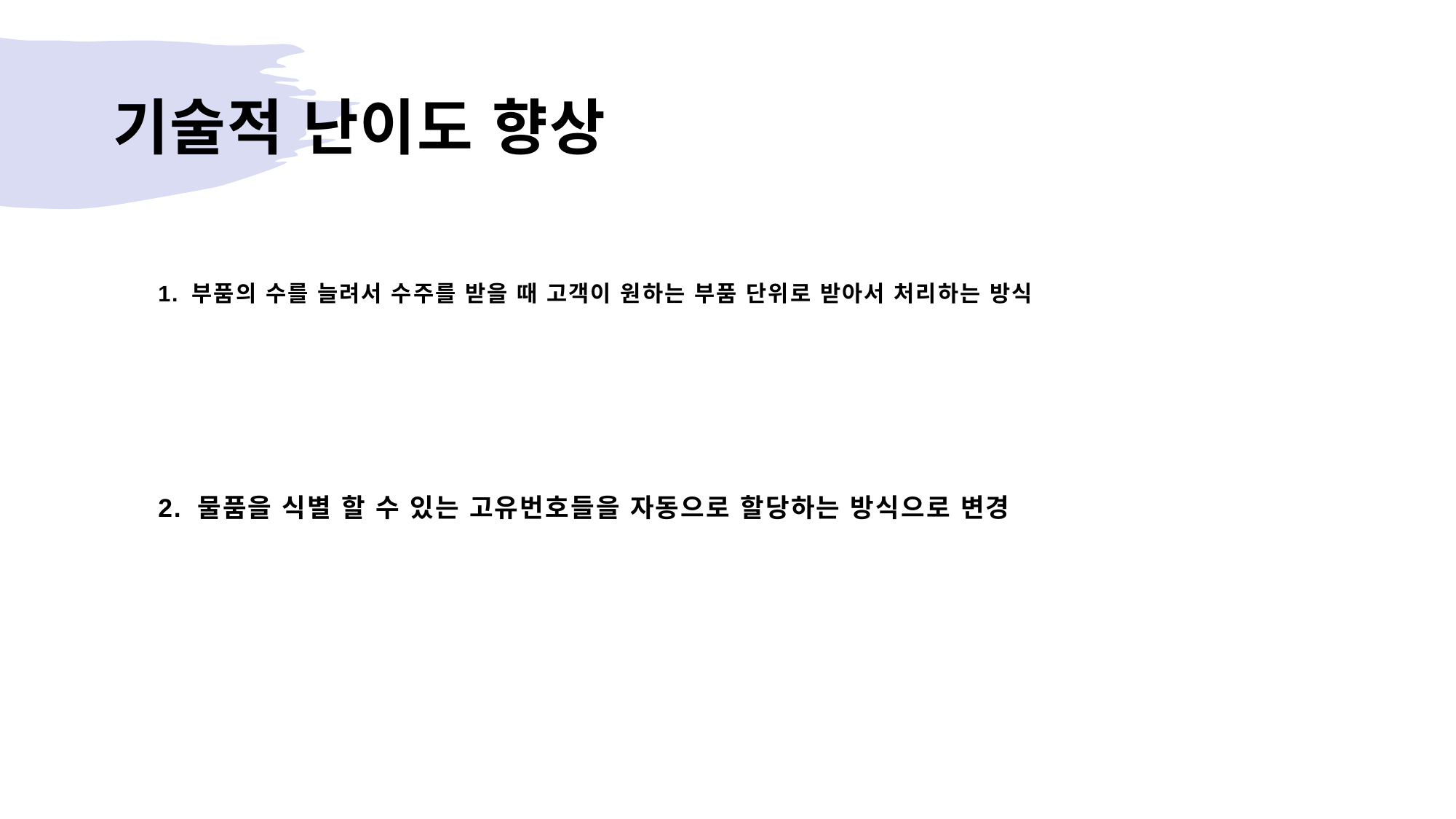

# 기술적 난이도 향상
1. 부품의 수를 늘려서 수주를 받을 때 고객이 원하는 부품 단위로 받아서 처리하는 방식
2. 물품을 식별 할 수 있는 고유번호들을 자동으로 할당하는 방식으로 변경